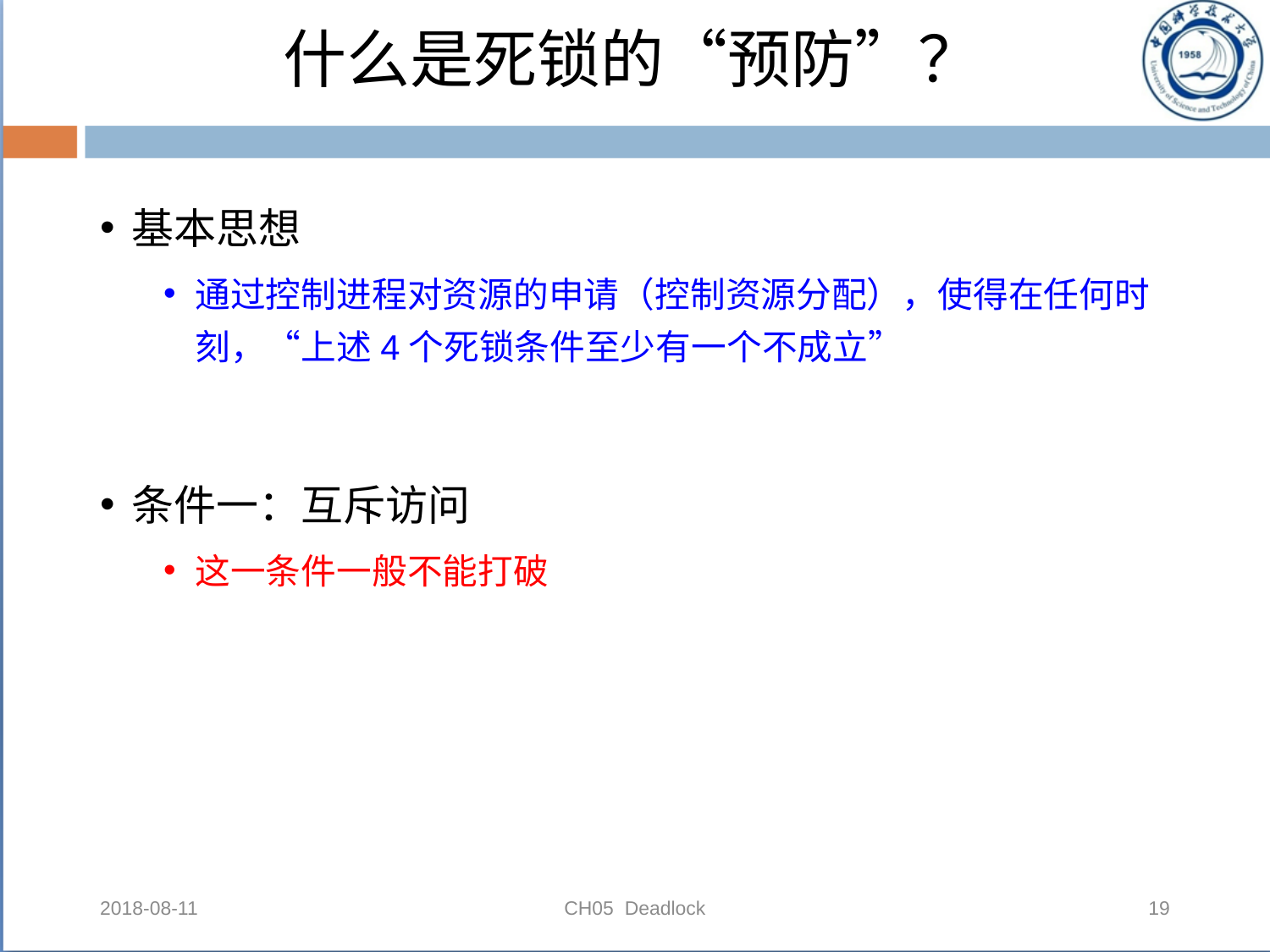

# 什么是死锁的“预防”？
基本思想
通过控制进程对资源的申请（控制资源分配），使得在任何时刻，“上述4个死锁条件至少有一个不成立”

条件一：互斥访问
这一条件一般不能打破
2018-08-11
CH05  Deadlock
19